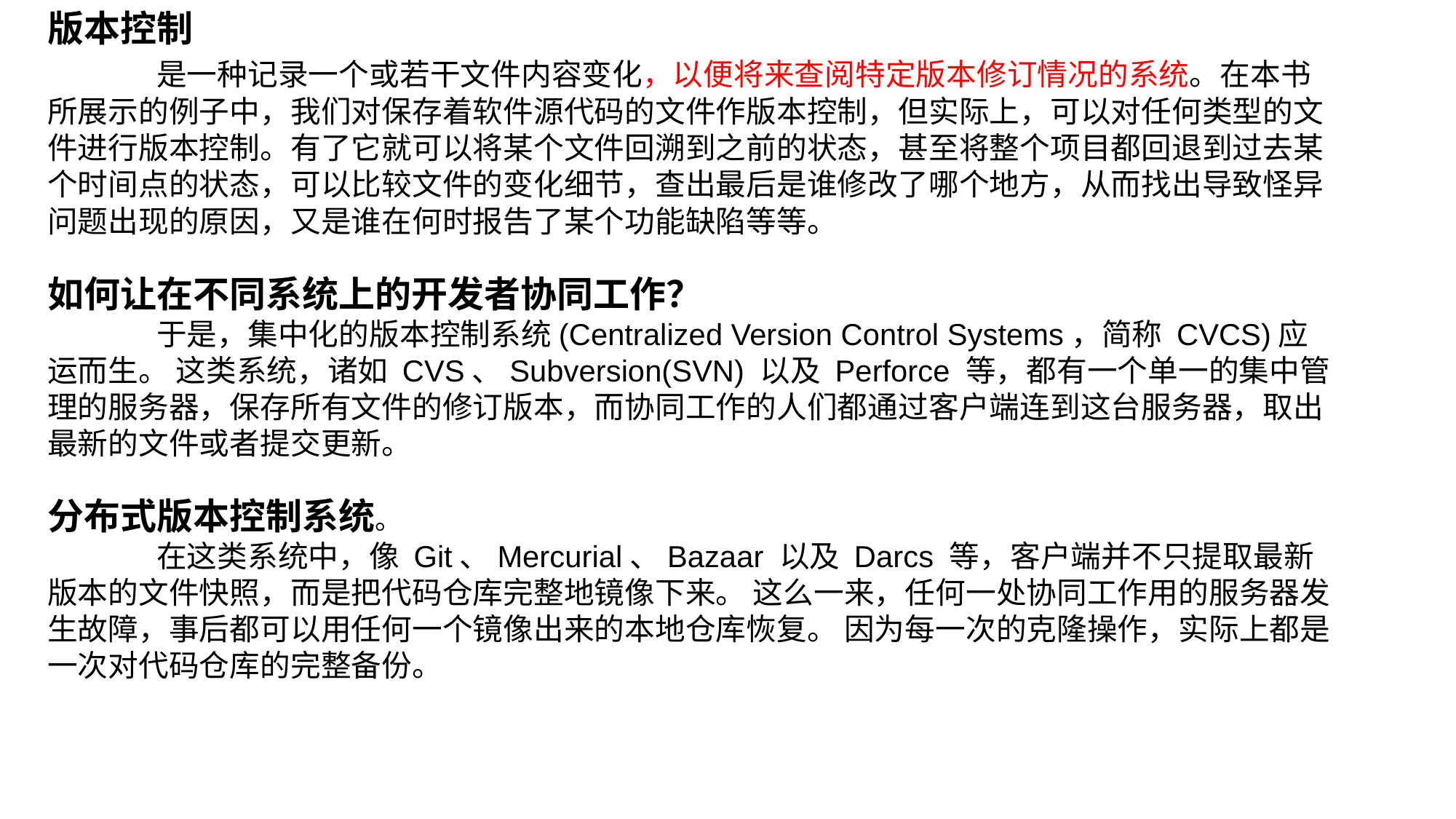

版本控制
	是一种记录一个或若干文件内容变化，以便将来查阅特定版本修订情况的系统。在本书所展示的例子中，我们对保存着软件源代码的文件作版本控制，但实际上，可以对任何类型的文件进行版本控制。有了它就可以将某个文件回溯到之前的状态，甚至将整个项目都回退到过去某个时间点的状态，可以比较文件的变化细节，查出最后是谁修改了哪个地方，从而找出导致怪异问题出现的原因，又是谁在何时报告了某个功能缺陷等等。

如何让在不同系统上的开发者协同工作？
	于是，集中化的版本控制系统(Centralized Version Control Systems，简称 CVCS)应运而生。 这类系统，诸如 CVS、Subversion(SVN) 以及 Perforce 等，都有一个单一的集中管理的服务器，保存所有文件的修订版本，而协同工作的人们都通过客户端连到这台服务器，取出最新的文件或者提交更新。

分布式版本控制系统。
 	在这类系统中，像 Git、Mercurial、Bazaar 以及 Darcs 等，客户端并不只提取最新版本的文件快照，而是把代码仓库完整地镜像下来。 这么一来，任何一处协同工作用的服务器发生故障，事后都可以用任何一个镜像出来的本地仓库恢复。 因为每一次的克隆操作，实际上都是一次对代码仓库的完整备份。